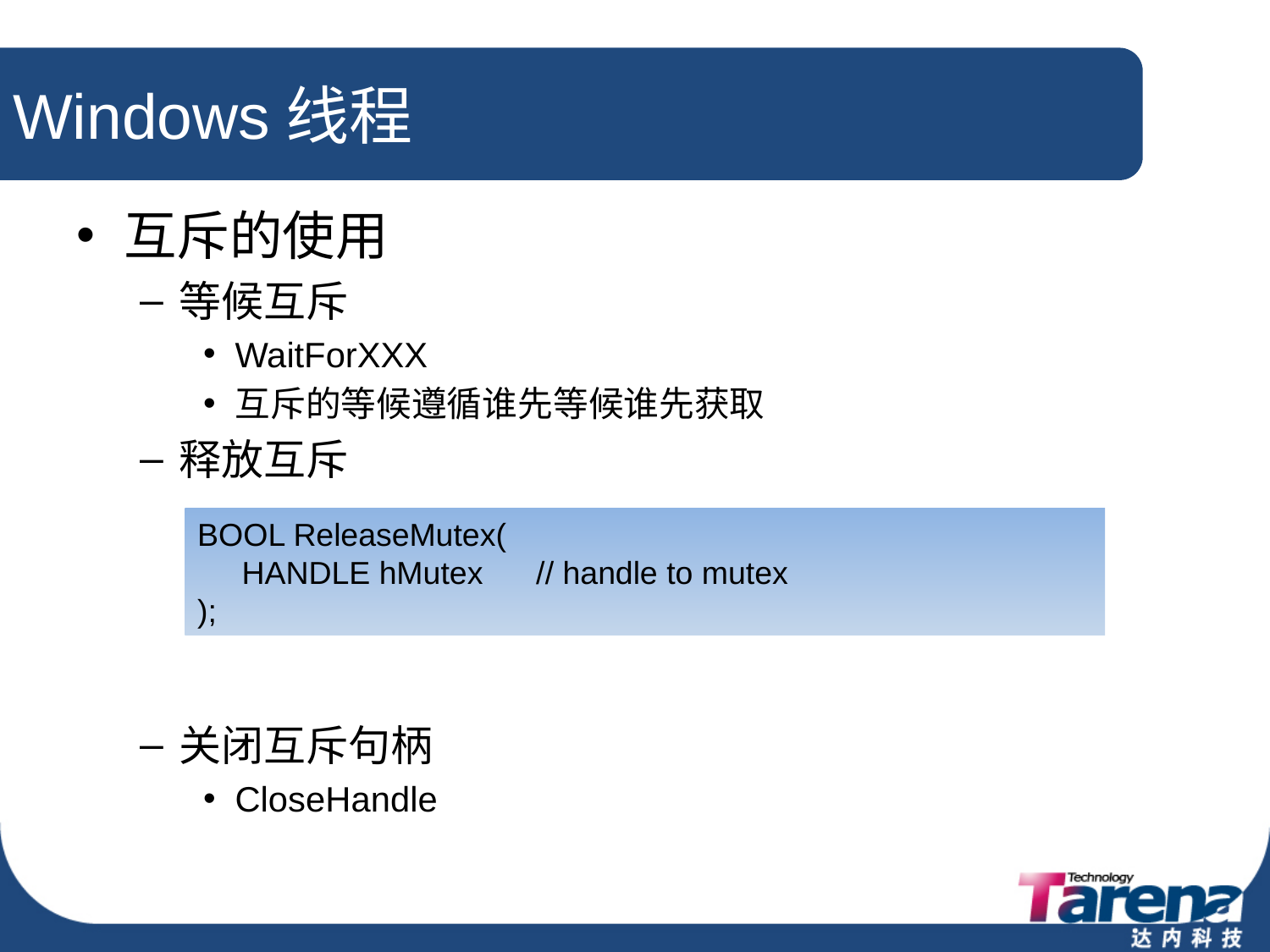

# Windows线程
互斥的使用
等候互斥
WaitForXXX
互斥的等候遵循谁先等候谁先获取
释放互斥

关闭互斥句柄
CloseHandle
BOOL ReleaseMutex(
     HANDLE hMutex      // handle to mutex
);